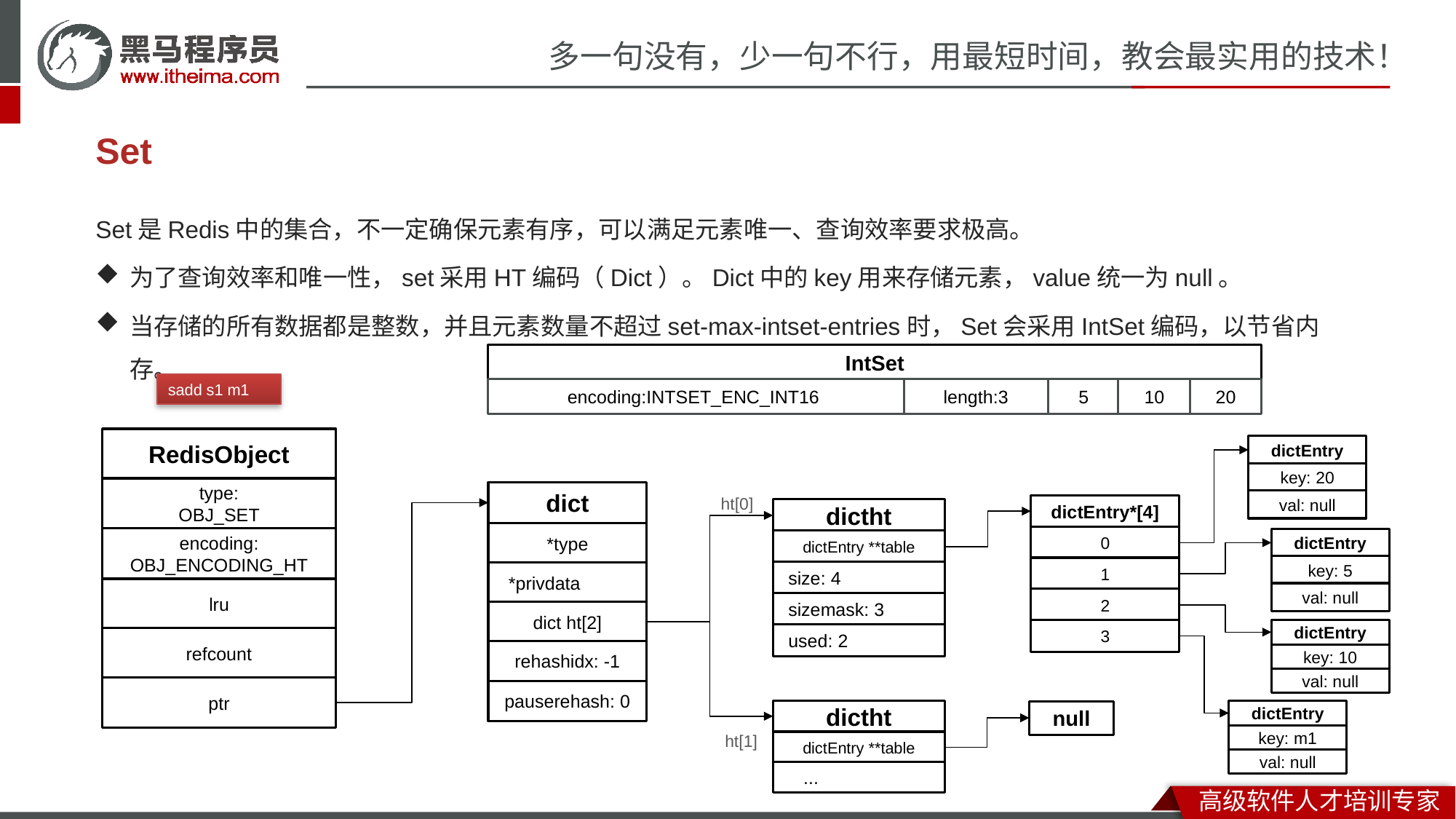

# Set
Set是Redis中的集合，不一定确保元素有序，可以满足元素唯一、查询效率要求极高。
为了查询效率和唯一性，set采用HT编码（Dict）。Dict中的key用来存储元素，value统一为null。
当存储的所有数据都是整数，并且元素数量不超过set-max-intset-entries时，Set会采用IntSet编码，以节省内存。
IntSet
sadd s1 m1
encoding:INTSET_ENC_INT16
length:3
5
10
20
RedisObject
dictEntry
key: 20
val: null
dict
ht[0]
dictEntry*[4]
0
1
2
3
dictht
dictEntry **table
   size: 4
   sizemask: 3
   used: 2
*type
dictEntry
key: 5
val: null
    *privdata
dict ht[2]
dictEntry
key: 10
val: null
rehashidx: -1
pauserehash: 0
dictht
dictEntry **table
      ...
dictEntry
key: m1
val: null
null
ht[1]
type:
OBJ_SET
encoding:
OBJ_ENCODING_HT
lru
refcount
ptr